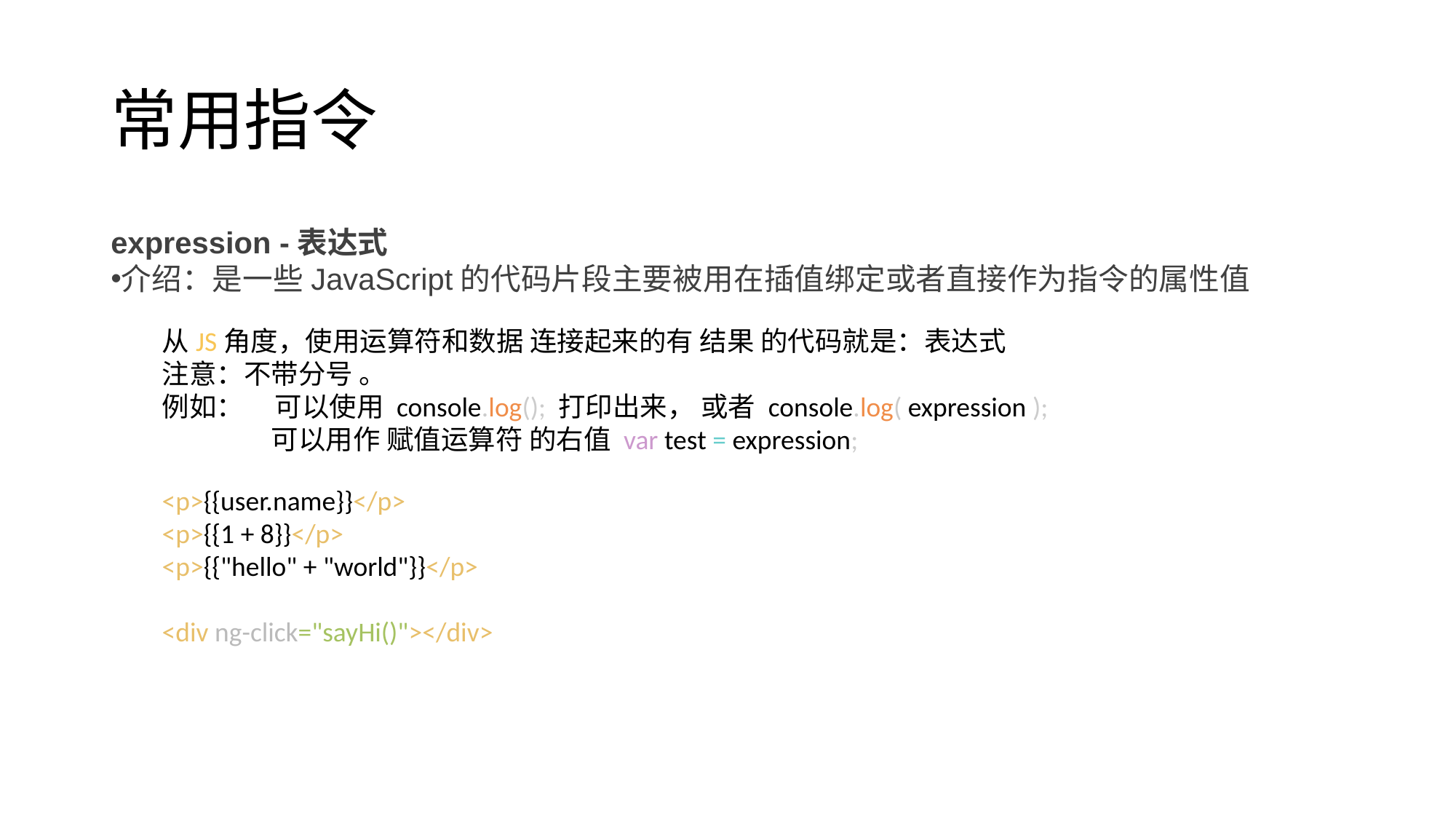

# 常用指令
expression -表达式
介绍：是一些JavaScript的代码片段主要被用在插值绑定或者直接作为指令的属性值
从JS角度，使用运算符和数据 连接起来的有 结果 的代码就是：表达式
注意：不带分号 。
例如：     可以使用 console.log(); 打印出来， 或者 console.log( expression );
	可以用作 赋值运算符 的右值 var test = expression;
<p>{{user.name}}</p>
<p>{{1 + 8}}</p>
<p>{{"hello" + "world"}}</p>
<div ng-click="sayHi()"></div>